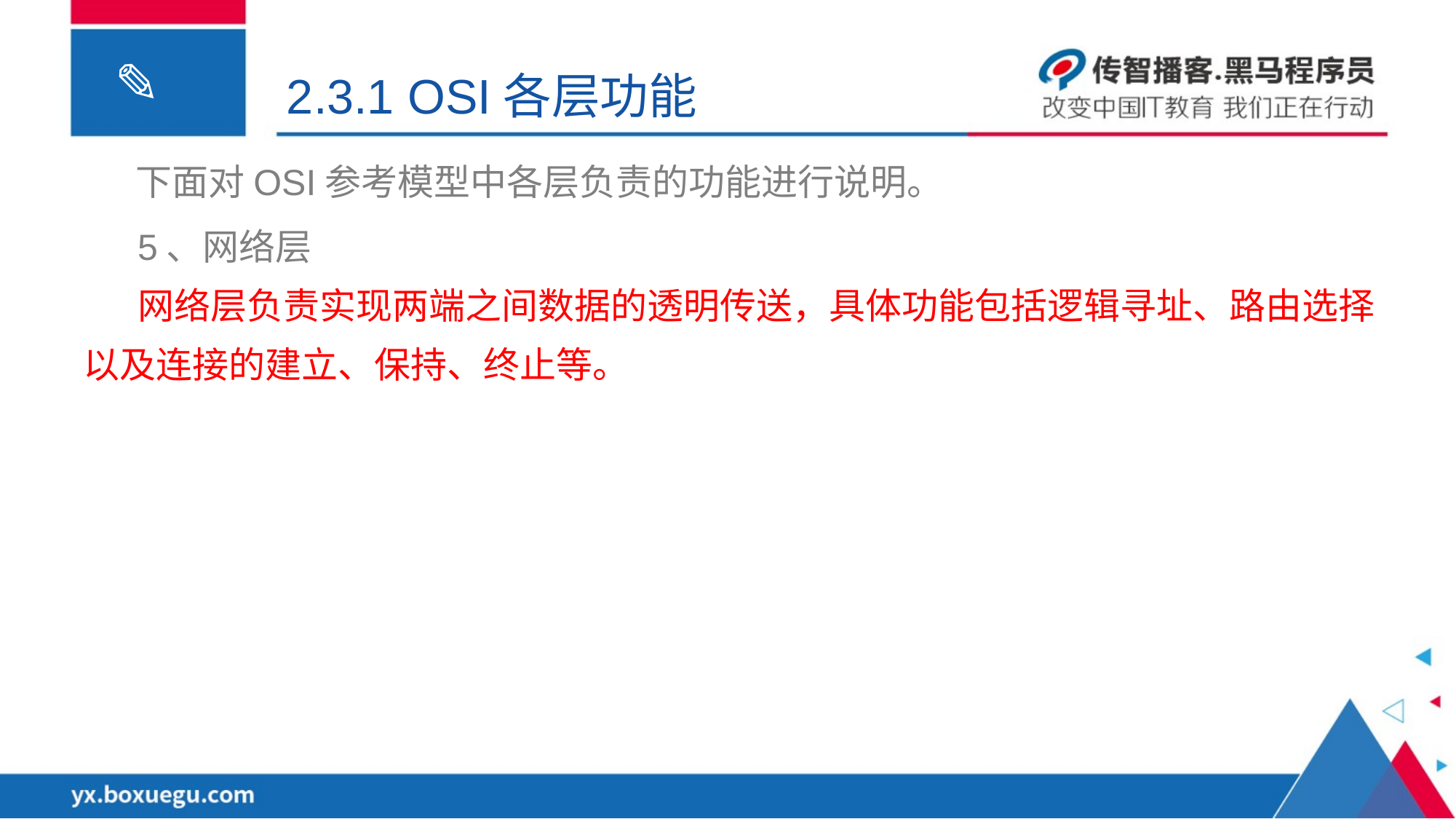

2.3.1 OSI各层功能
下面对OSI参考模型中各层负责的功能进行说明。
5、网络层
网络层负责实现两端之间数据的透明传送，具体功能包括逻辑寻址、路由选择以及连接的建立、保持、终止等。